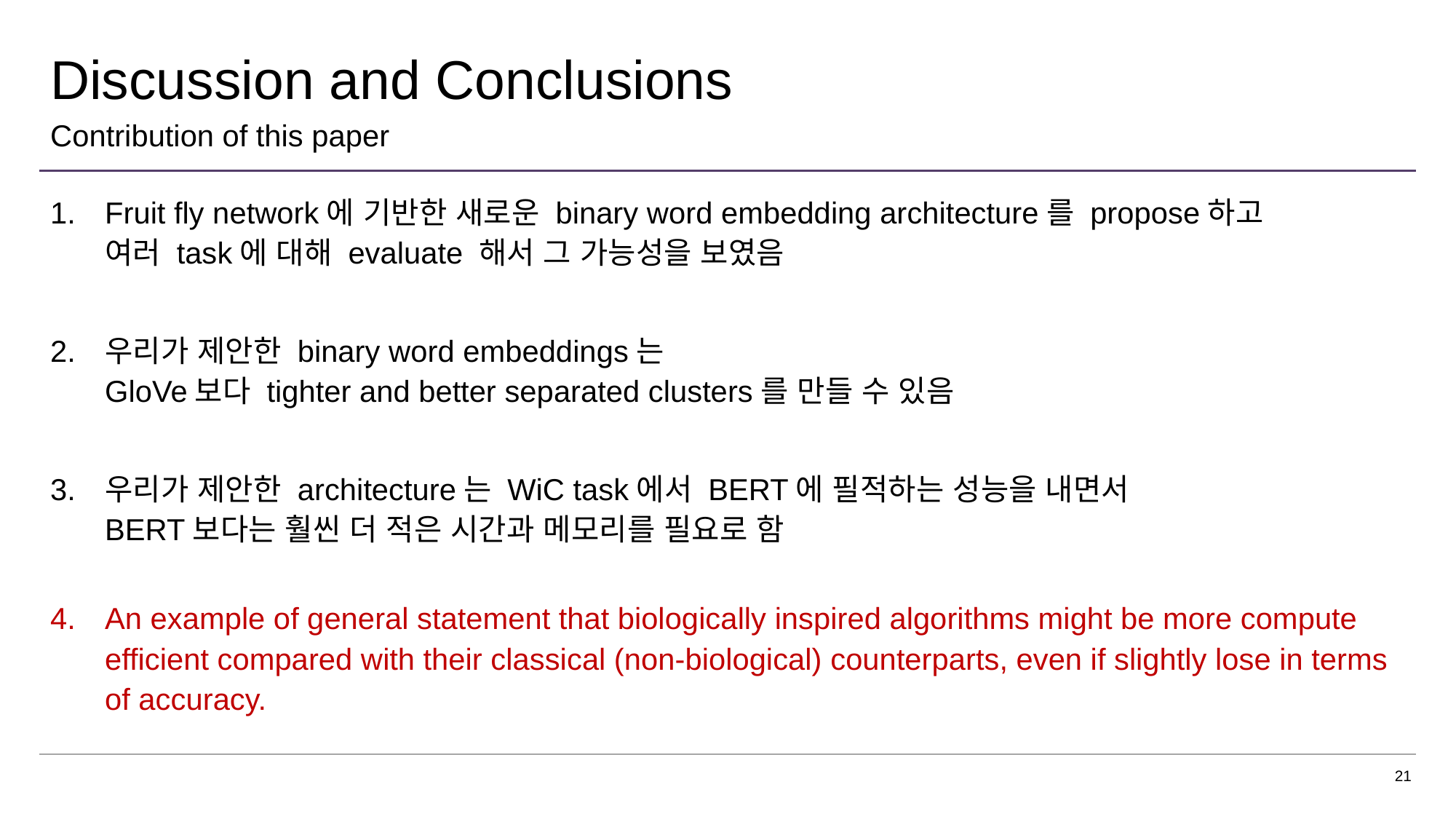

# Discussion and Conclusions
Contribution of this paper
Fruit fly network에 기반한 새로운 binary word embedding architecture를 propose하고
여러 task에 대해 evaluate 해서 그 가능성을 보였음

우리가 제안한 binary word embeddings는
GloVe보다 tighter and better separated clusters를 만들 수 있음

우리가 제안한 architecture는 WiC task에서 BERT에 필적하는 성능을 내면서
BERT보다는 훨씬 더 적은 시간과 메모리를 필요로 함
An example of general statement that biologically inspired algorithms might be more compute efficient compared with their classical (non-biological) counterparts, even if slightly lose in terms of accuracy.

21